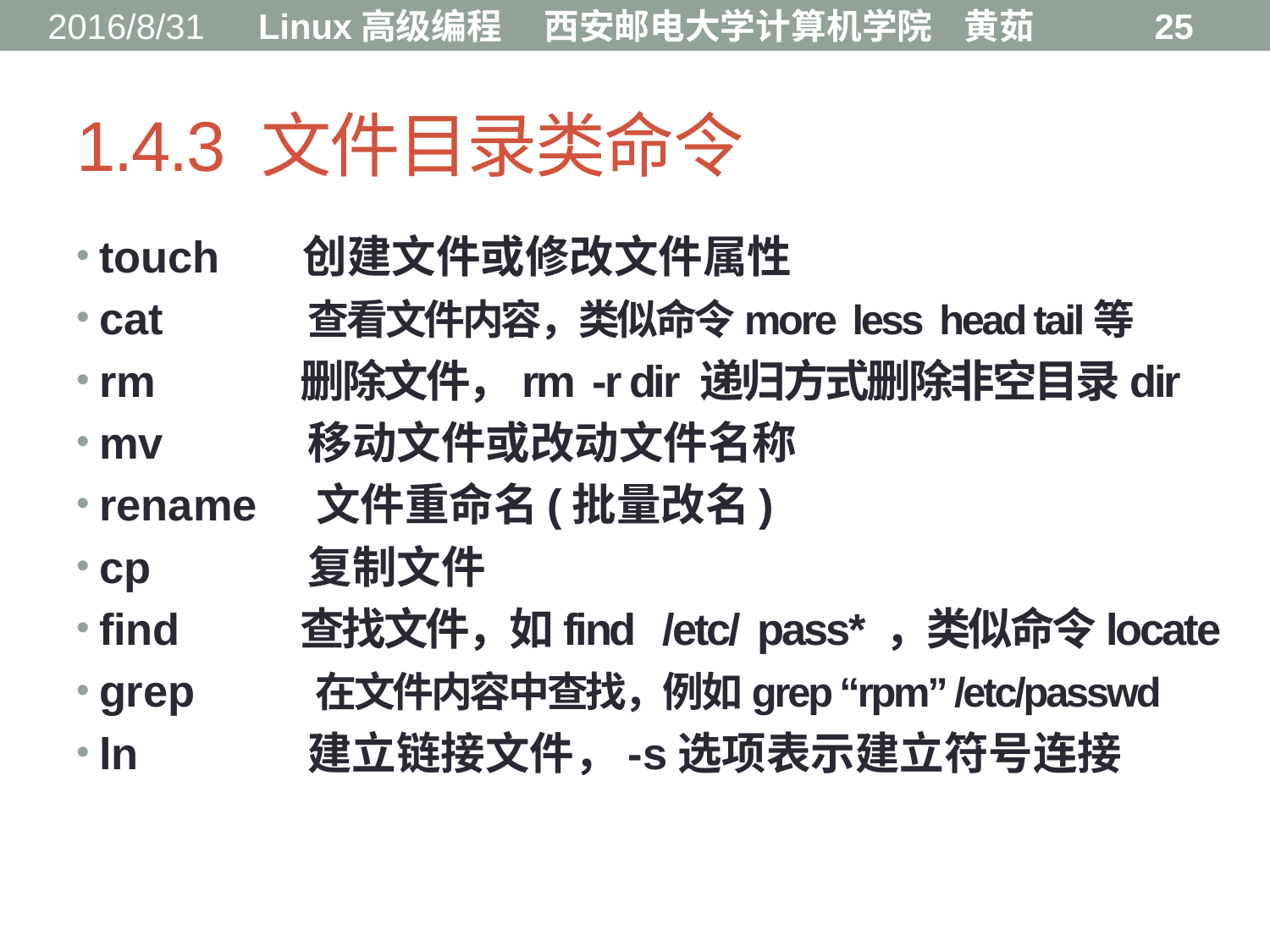

2016/8/31
Linux高级编程    西安邮电大学计算机学院   黄茹
25
# 1.4.3 文件目录类命令
touch      创建文件或修改文件属性
cat           查看文件内容，类似命令more  less  head tail等
rm           删除文件，rm  -r dir 递归方式删除非空目录dir
mv           移动文件或改动文件名称
rename    文件重命名(批量改名)
cp            复制文件
find         查找文件，如find   /etc/  pass* ，类似命令locate
grep         在文件内容中查找，例如grep “rpm” /etc/passwd
ln             建立链接文件，-s选项表示建立符号连接